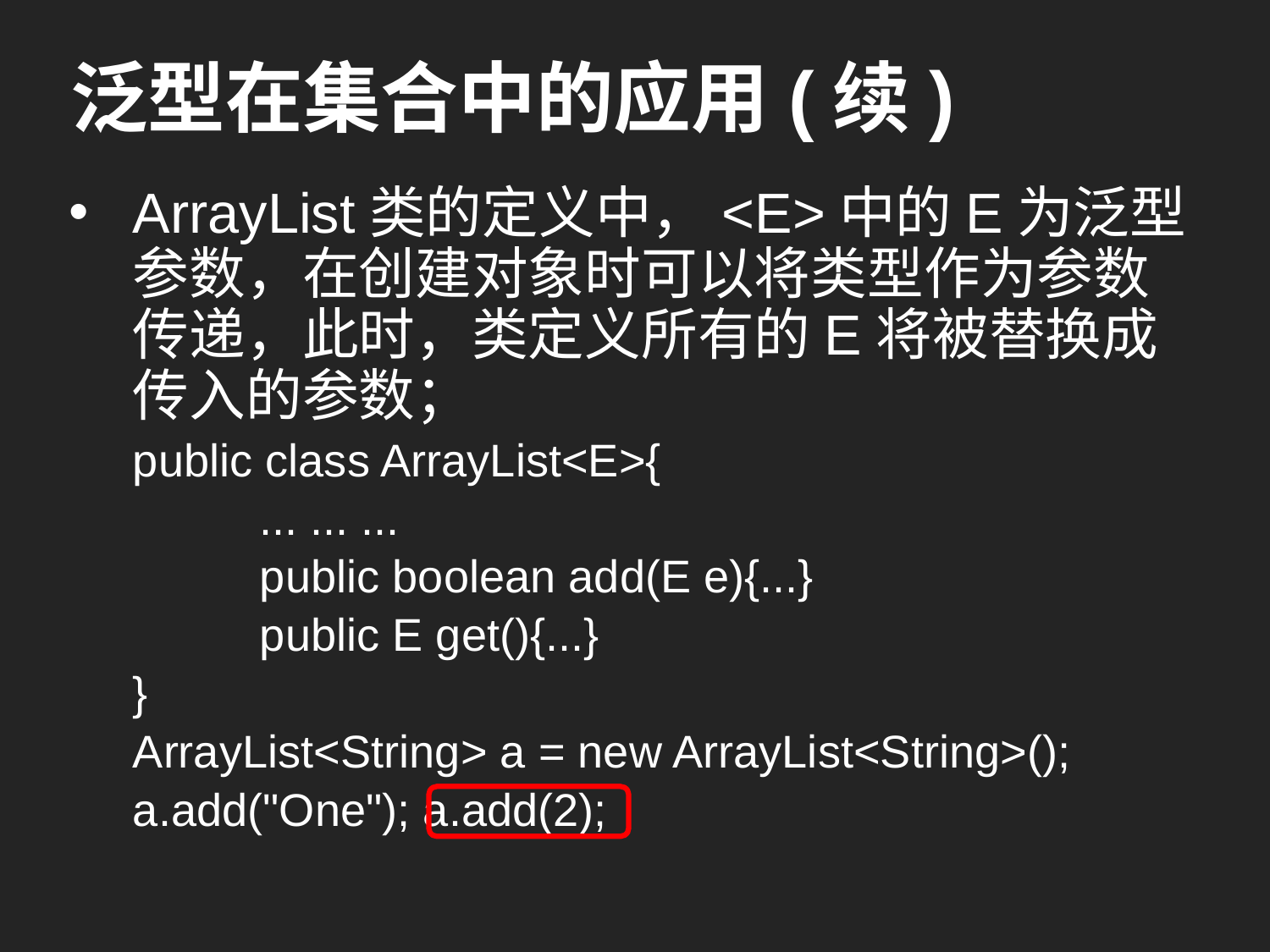

# 泛型在集合中的应用(续)
ArrayList类的定义中，<E>中的E为泛型参数，在创建对象时可以将类型作为参数传递，此时，类定义所有的E将被替换成传入的参数；
public class ArrayList<E>{
	... ... ...
	public boolean add(E e){...}
	public E get(){...}
}
ArrayList<String> a = new ArrayList<String>();
a.add("One"); a.add(2);